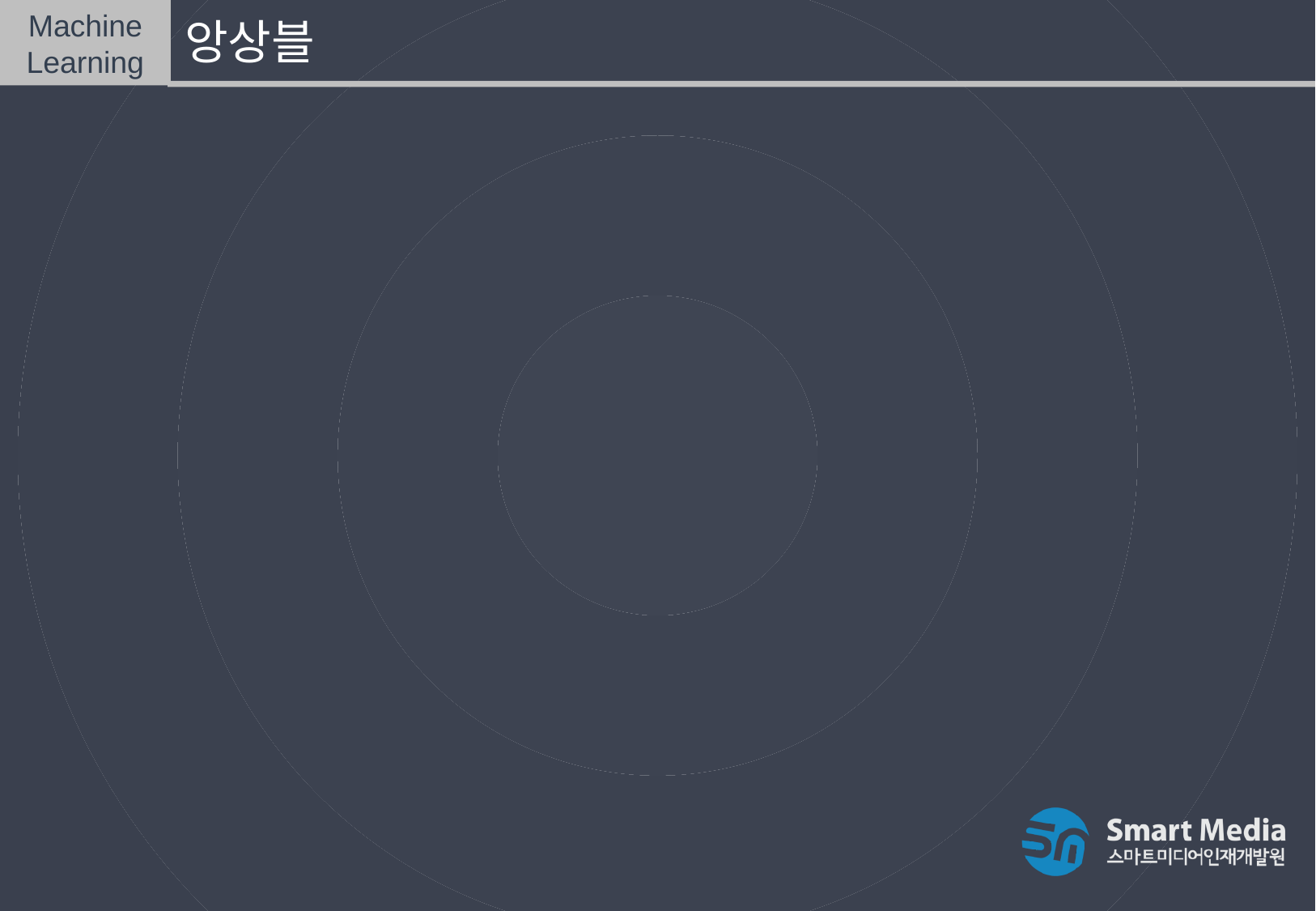

Machine Learning
앙상블

RandomForest , GradientBoosting으로 mushroom data분석